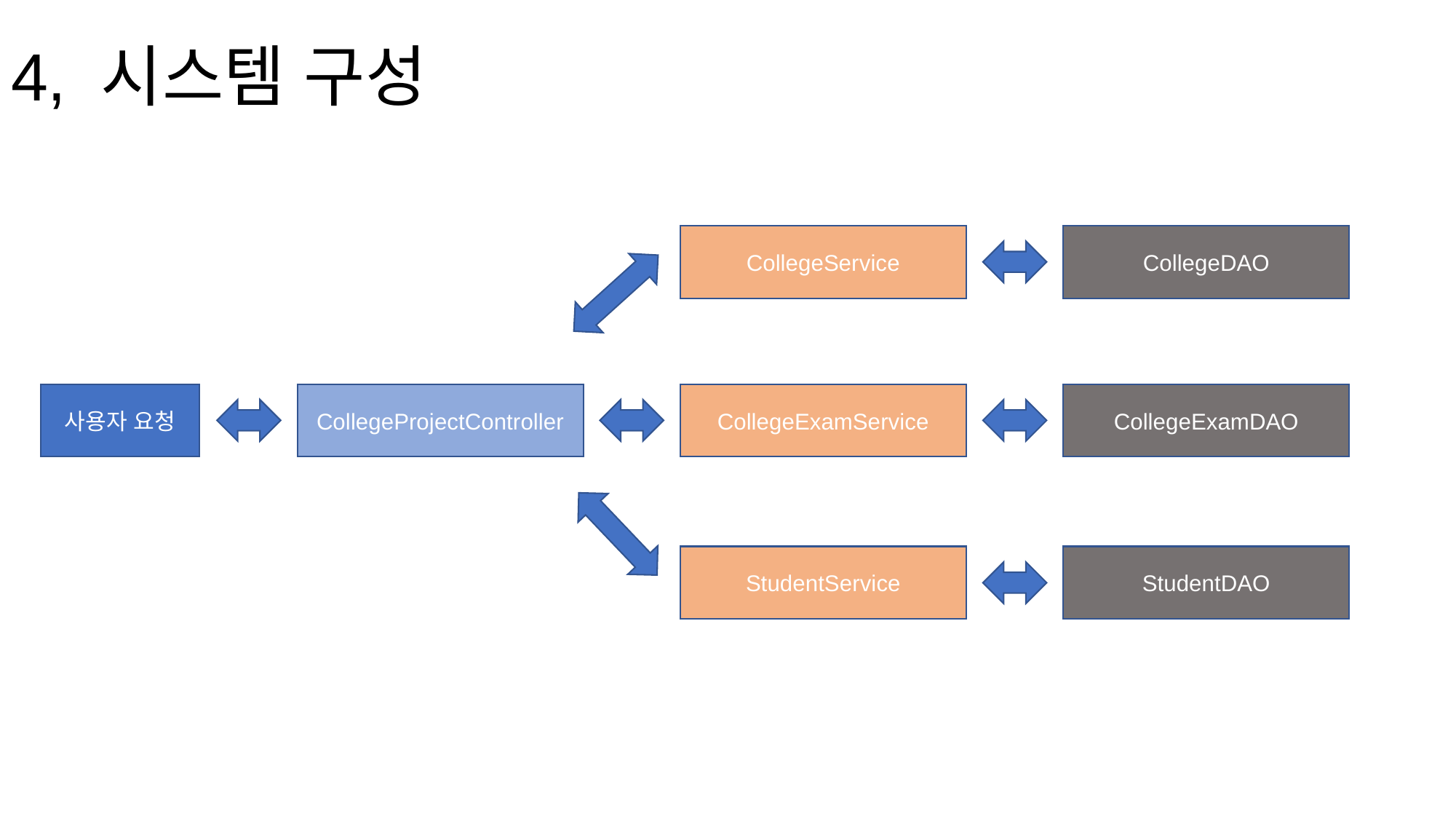

# 4, 시스템 구성
CollegeService
CollegeDAO

사용자 요청
CollegeProjectController
CollegeExamService
CollegeExamDAO

StudentService
StudentDAO